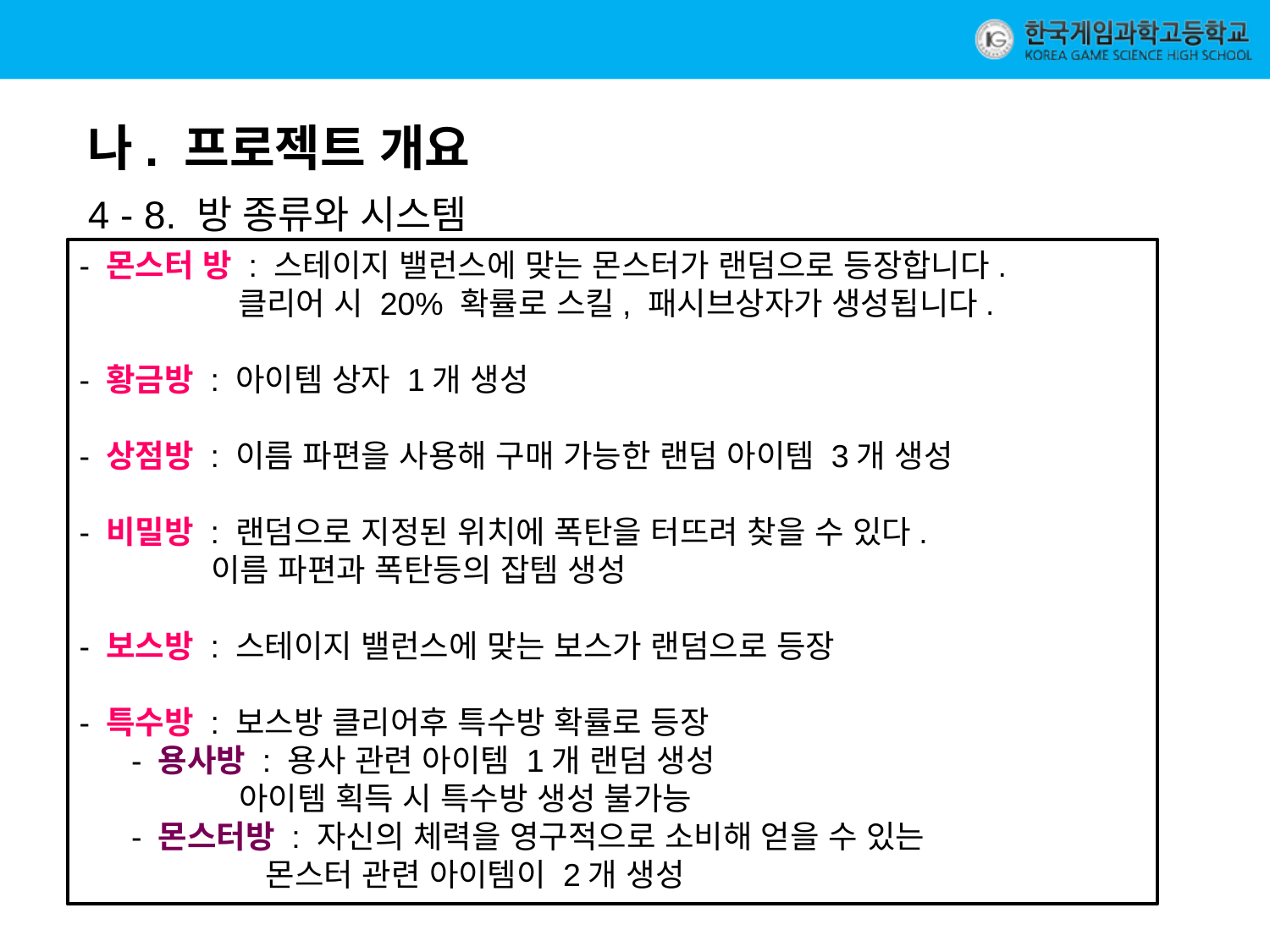

나. 프로젝트 개요
4 - 8. 방 종류와 시스템
- 몬스터 방 : 스테이지 밸런스에 맞는 몬스터가 랜덤으로 등장합니다.
                 클리어 시 20% 확률로 스킬, 패시브상자가 생성됩니다.

- 황금방 : 아이템 상자 1개 생성
- 상점방 : 이름 파편을 사용해 구매 가능한 랜덤 아이템 3개 생성
- 비밀방 : 랜덤으로 지정된 위치에 폭탄을 터뜨려 찾을 수 있다.
              이름 파편과 폭탄등의 잡템 생성
- 보스방 : 스테이지 밸런스에 맞는 보스가 랜덤으로 등장
- 특수방 : 보스방 클리어후 특수방 확률로 등장
     - 용사방 : 용사 관련 아이템 1개 랜덤 생성
                  아이템 획득 시 특수방 생성 불가능
     - 몬스터방 : 자신의 체력을 영구적으로 소비해 얻을 수 있는
                     몬스터 관련 아이템이 2개 생성